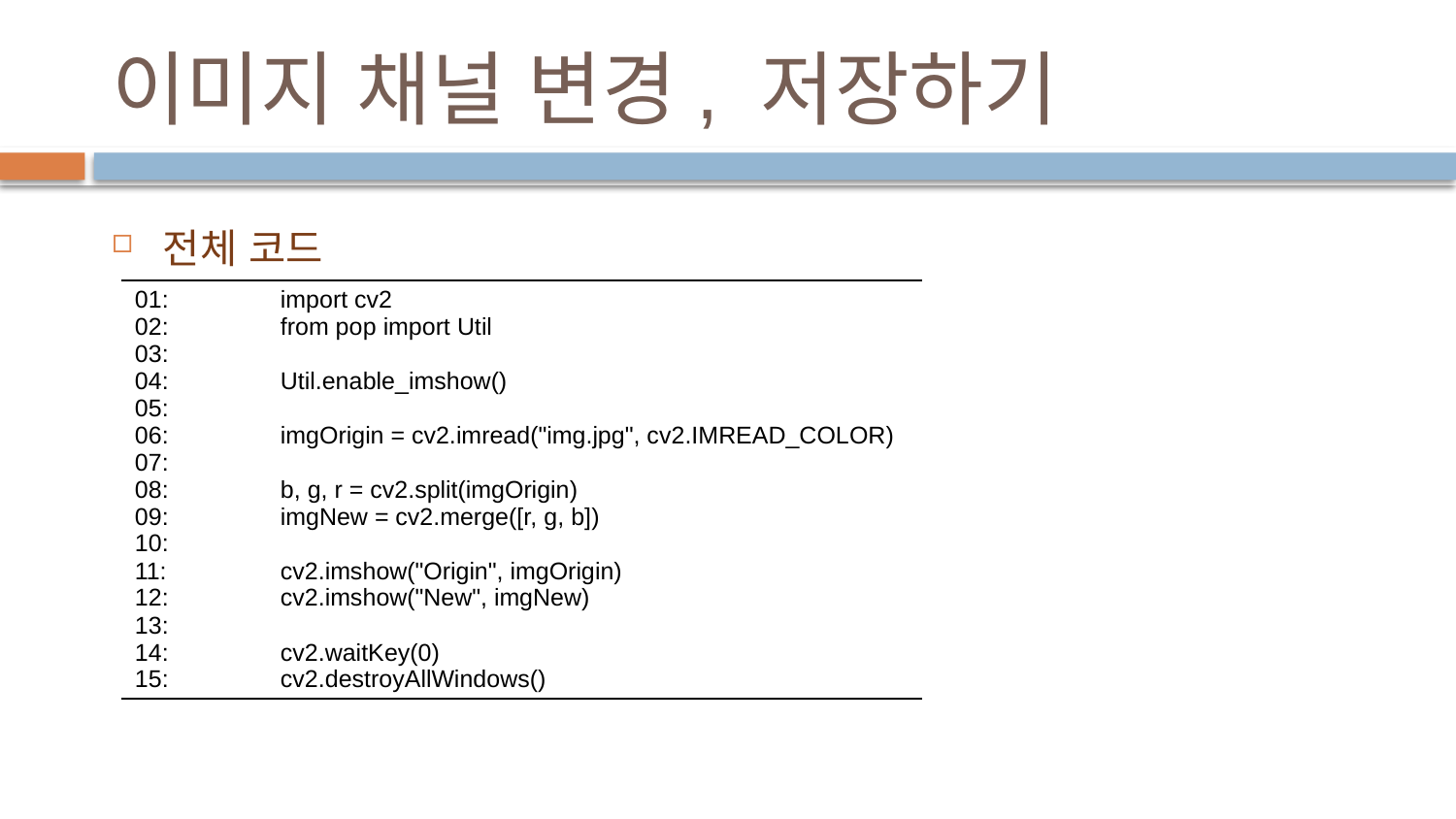

# 이미지 채널 변경, 저장하기
전체 코드
| 01: import cv2 02: from pop import Util 03: 04: Util.enable\_imshow() 05: 06: imgOrigin = cv2.imread("img.jpg", cv2.IMREAD\_COLOR) 07: 08: b, g, r = cv2.split(imgOrigin) 09: imgNew = cv2.merge([r, g, b]) 10: 11: cv2.imshow("Origin", imgOrigin) 12: cv2.imshow("New", imgNew) 13: 14: cv2.waitKey(0) 15: cv2.destroyAllWindows() |
| --- |